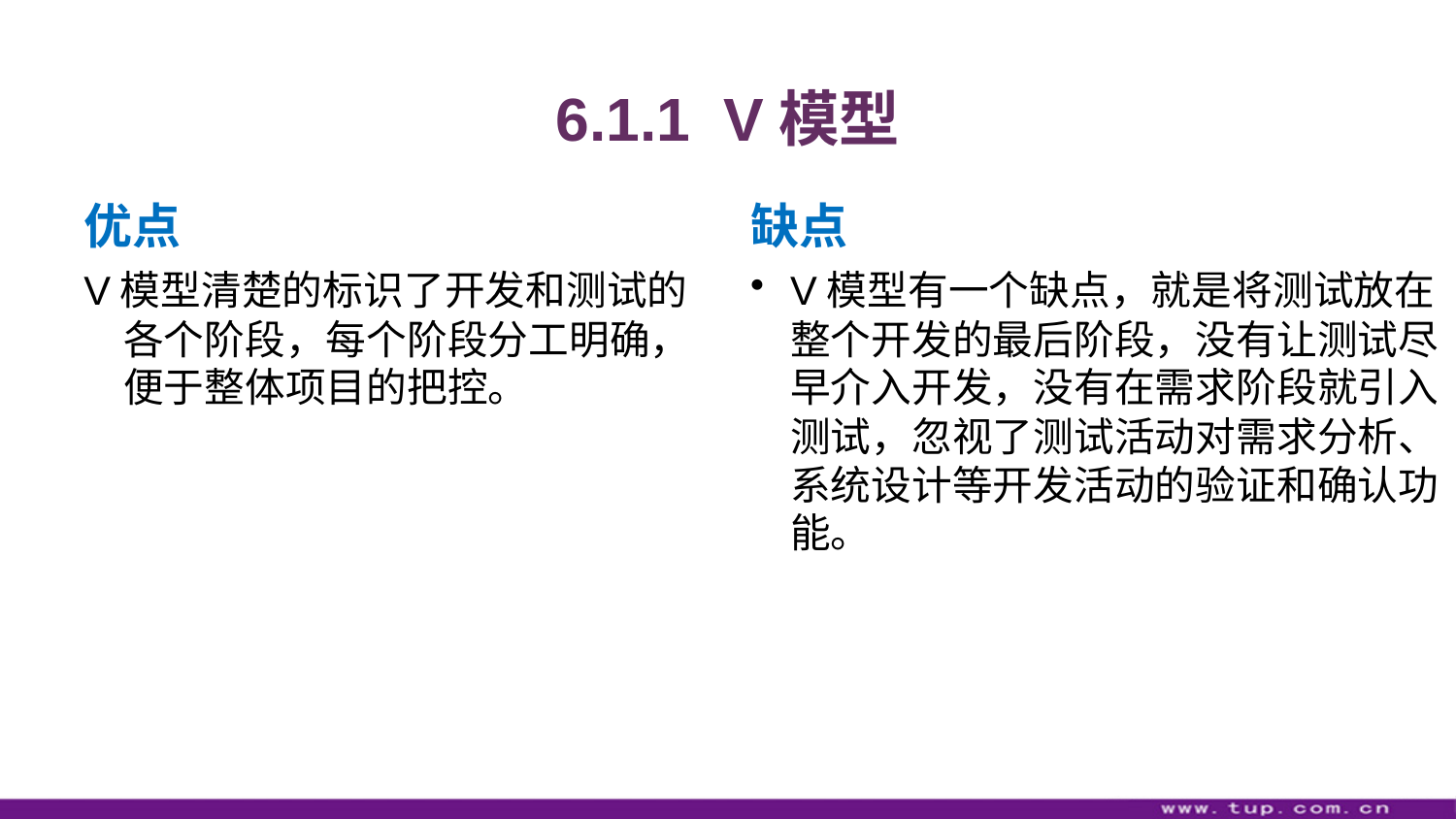

# 6.1.1  V模型
优点
缺点
V模型清楚的标识了开发和测试的各个阶段，每个阶段分工明确，便于整体项目的把控。
V模型有一个缺点，就是将测试放在整个开发的最后阶段，没有让测试尽早介入开发，没有在需求阶段就引入测试，忽视了测试活动对需求分析、系统设计等开发活动的验证和确认功能。